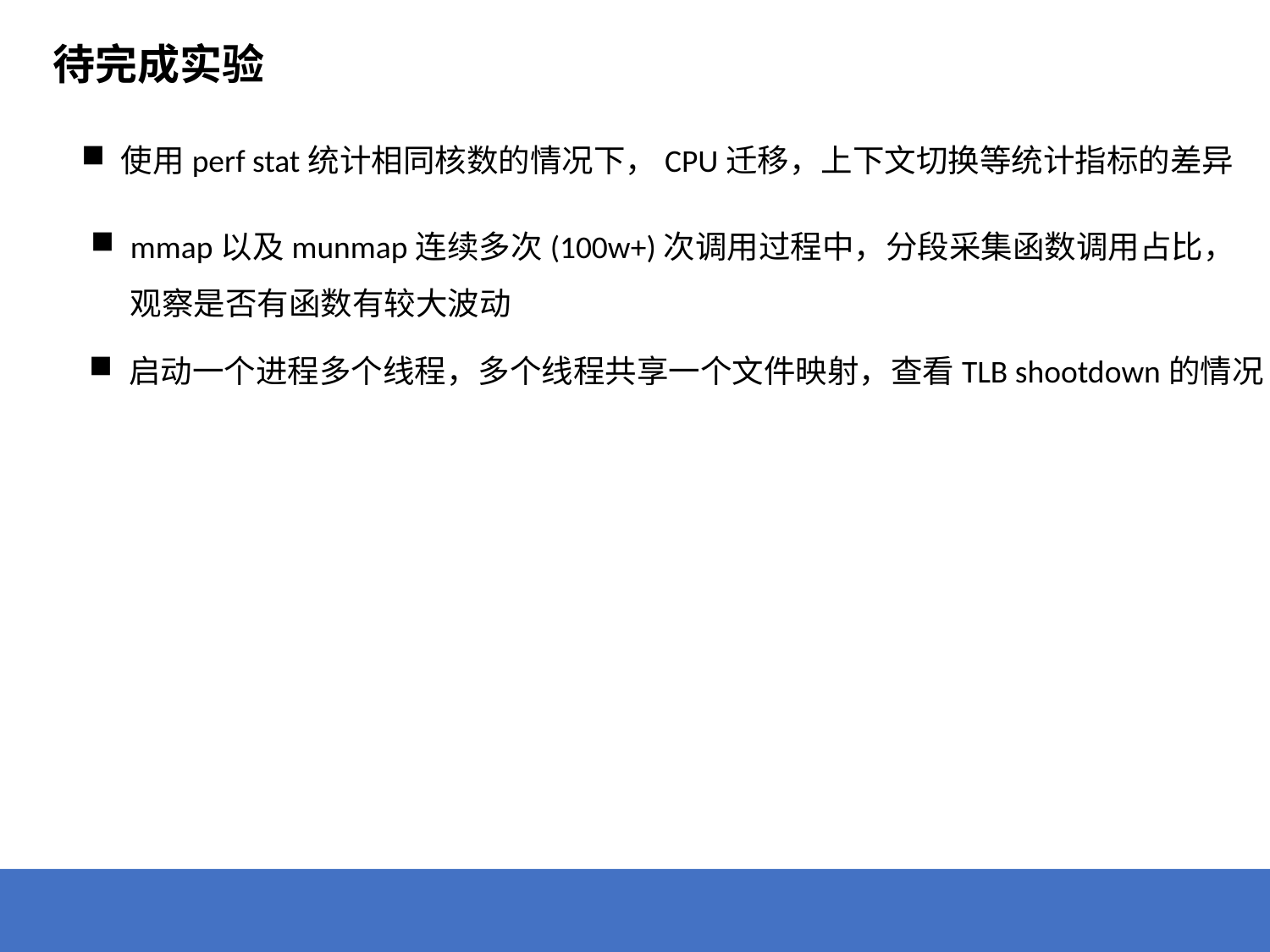

待完成实验
使用perf stat统计相同核数的情况下，CPU迁移，上下文切换等统计指标的差异
mmap以及munmap连续多次(100w+)次调用过程中，分段采集函数调用占比，观察是否有函数有较大波动
启动一个进程多个线程，多个线程共享一个文件映射，查看TLB shootdown的情况